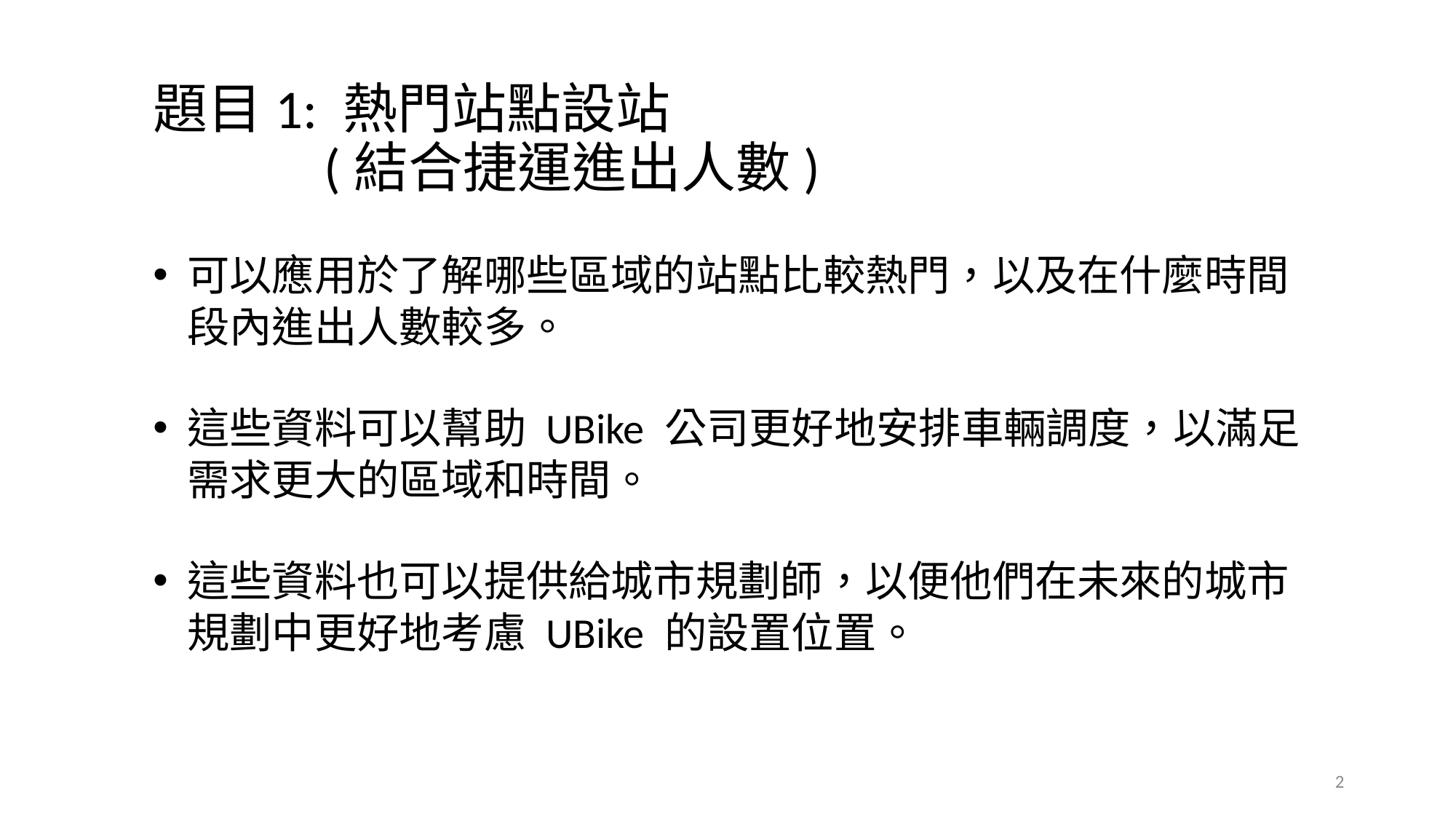

# 題目1: 熱門站點設站 (結合捷運進出人數)
可以應用於了解哪些區域的站點比較熱門，以及在什麼時間段內進出人數較多。

這些資料可以幫助 UBike 公司更好地安排車輛調度，以滿足需求更大的區域和時間。

這些資料也可以提供給城市規劃師，以便他們在未來的城市規劃中更好地考慮 UBike 的設置位置。
2